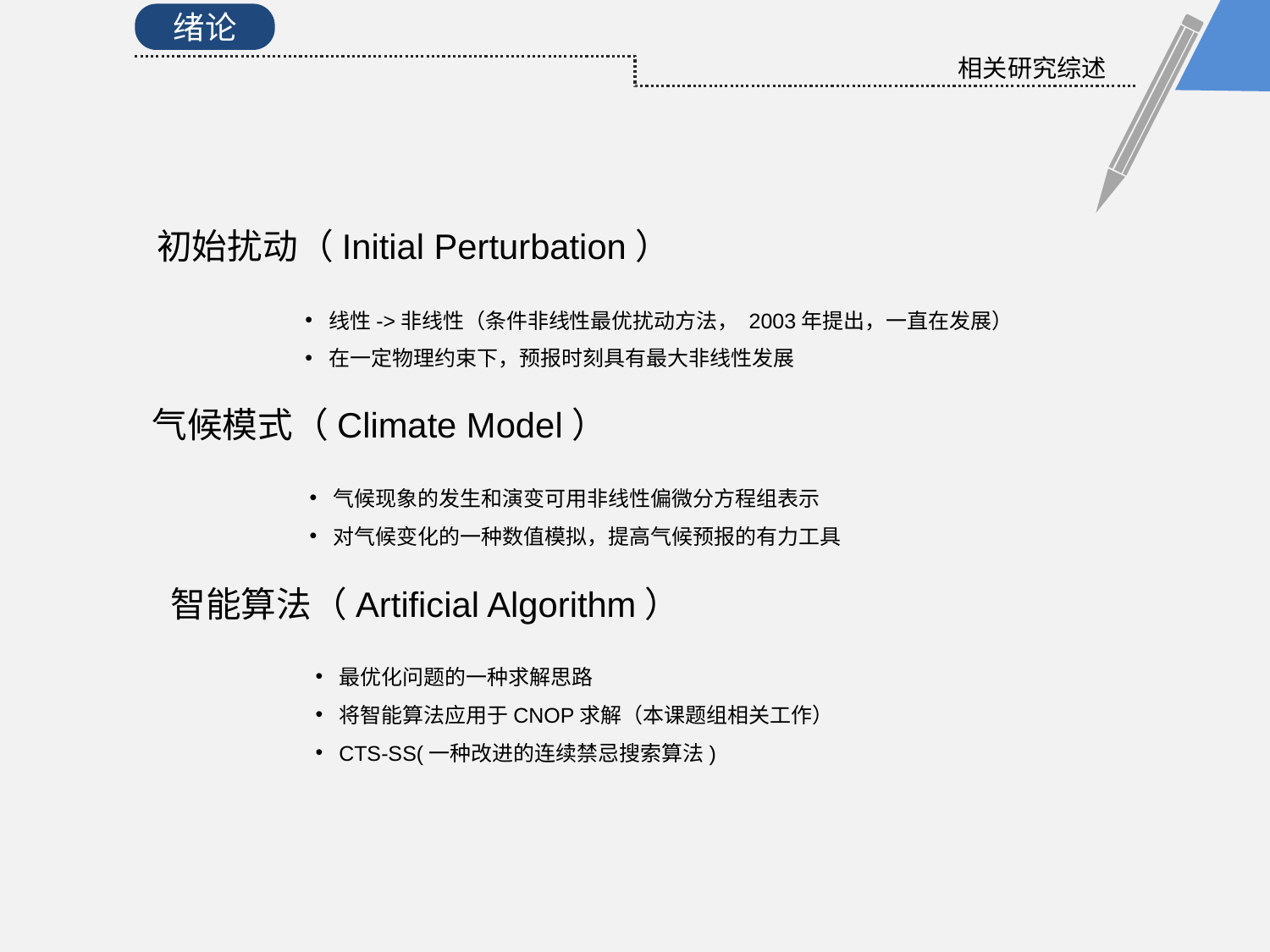

绪论

相关研究综述
初始扰动（Initial Perturbation）
线性->非线性（条件非线性最优扰动方法， 2003年提出，一直在发展）
在一定物理约束下，预报时刻具有最大非线性发展
气候模式（Climate Model）
气候现象的发生和演变可用非线性偏微分方程组表示
对气候变化的一种数值模拟，提高气候预报的有力工具
智能算法（Artificial Algorithm）
最优化问题的一种求解思路
将智能算法应用于CNOP求解（本课题组相关工作）
CTS-SS(一种改进的连续禁忌搜索算法)